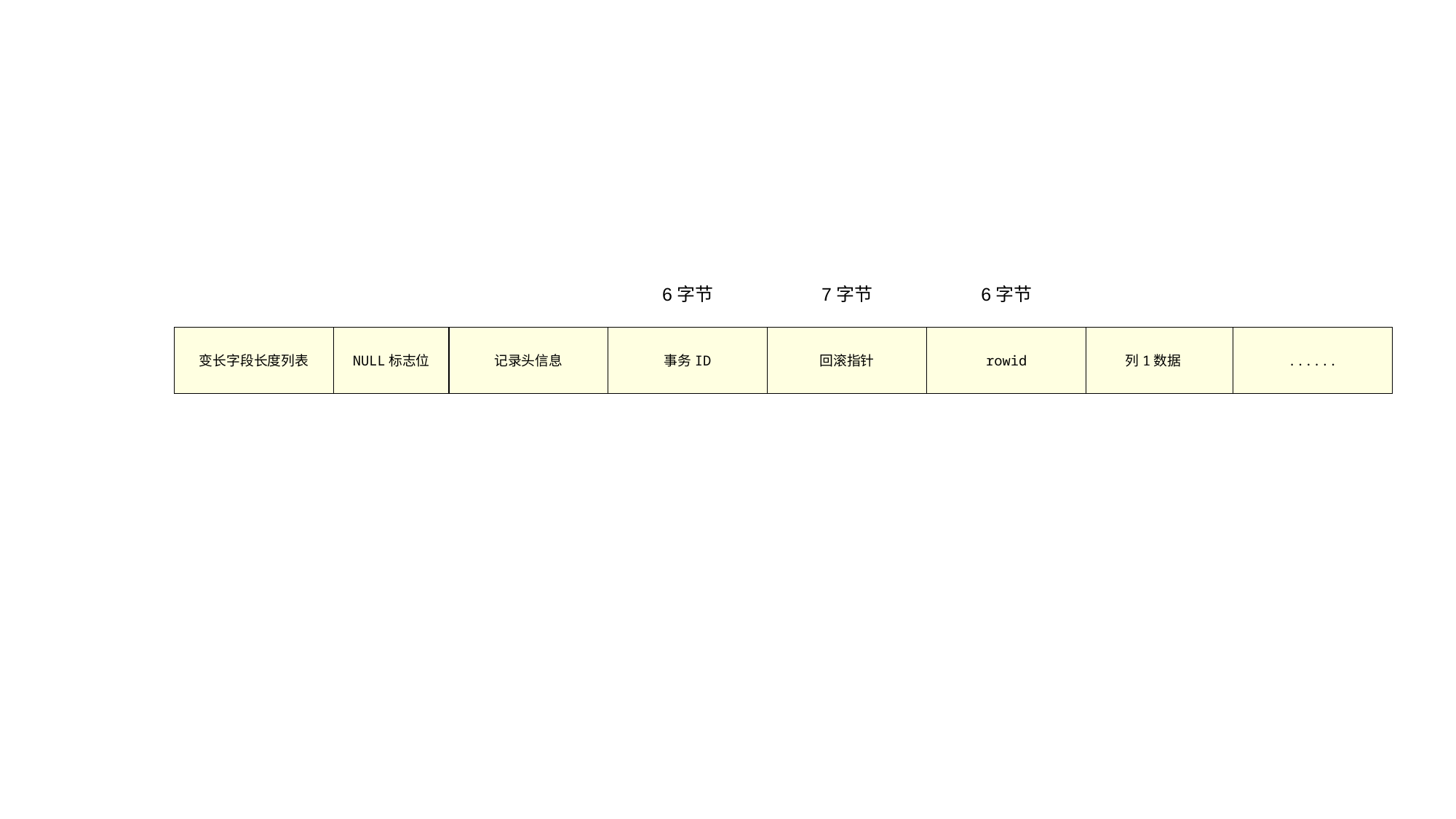

6字节
6字节
7字节
......
rowid
列1数据
回滚指针
事务ID
记录头信息
NULL标志位
变长字段长度列表